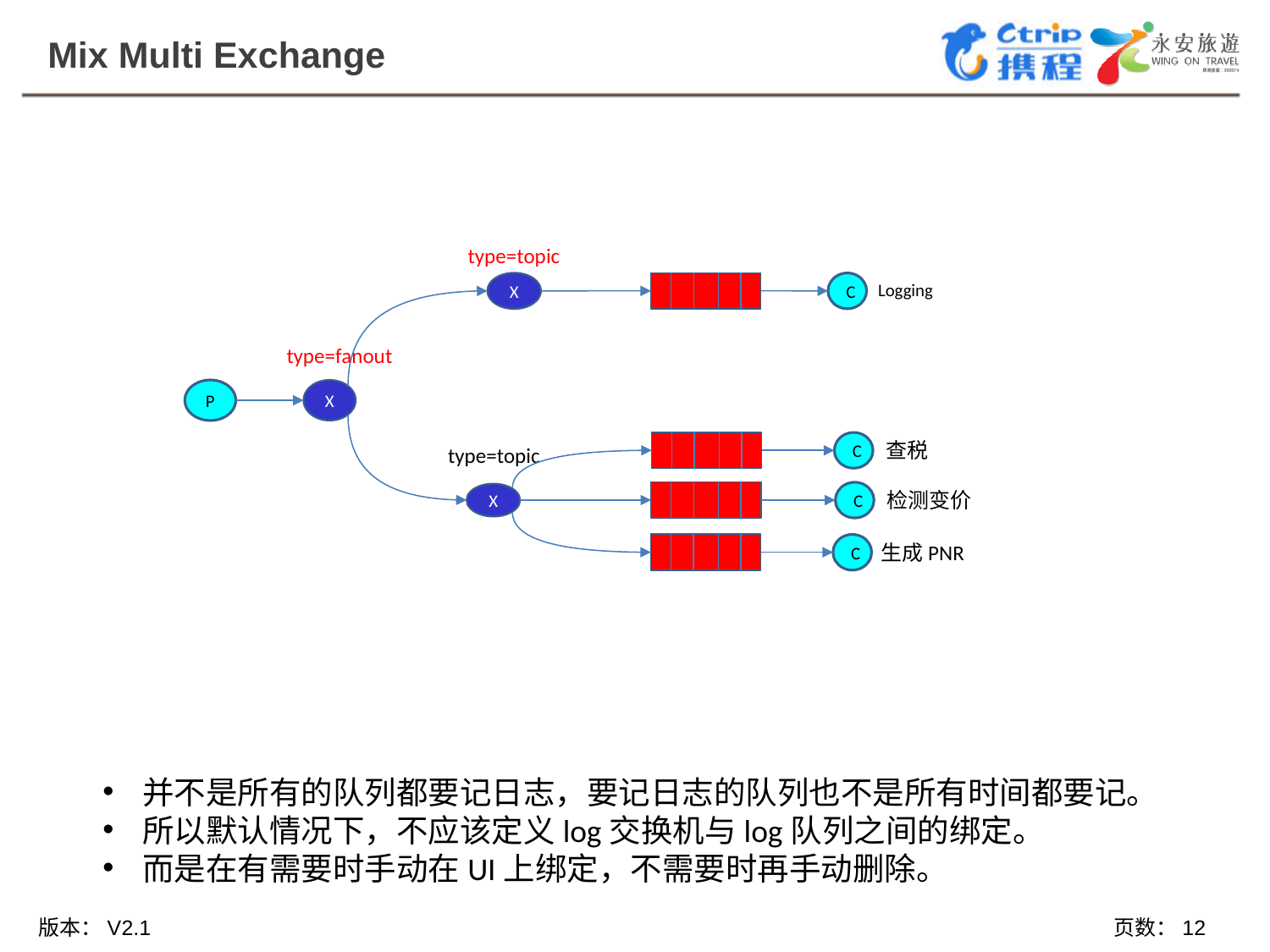

Mix Multi Exchange
type=topic
Logging
X

C
type=fanout
P
X
查税

C
type=topic
检测变价

C
X
生成PNR

C
并不是所有的队列都要记日志，要记日志的队列也不是所有时间都要记。
所以默认情况下，不应该定义log交换机与log队列之间的绑定。
而是在有需要时手动在UI上绑定，不需要时再手动删除。